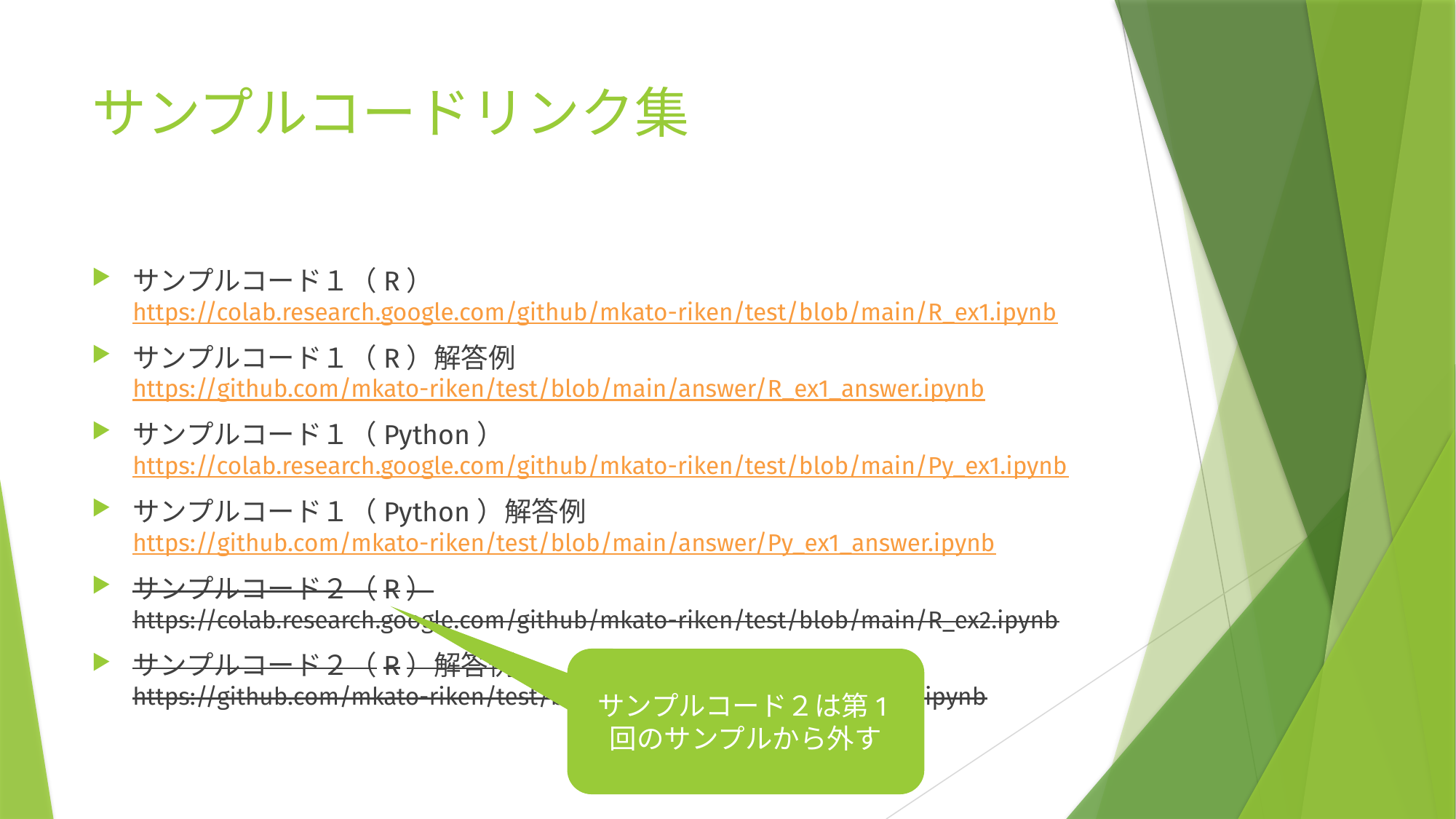

# サンプルコードリンク集
サンプルコード１（R） 
https://colab.research.google.com/github/mkato-riken/test/blob/main/R_ex1.ipynb
サンプルコード１（R）解答例 
https://github.com/mkato-riken/test/blob/main/answer/R_ex1_answer.ipynb
サンプルコード１（Python） 
https://colab.research.google.com/github/mkato-riken/test/blob/main/Py_ex1.ipynb
サンプルコード１（Python）解答例 
https://github.com/mkato-riken/test/blob/main/answer/Py_ex1_answer.ipynb
サンプルコード２（R）
https://colab.research.google.com/github/mkato-riken/test/blob/main/R_ex2.ipynb
サンプルコード２（R）解答例 
https://github.com/mkato-riken/test/blob/main/answer/R_ex2_answer.ipynb
サンプルコード２は第1回のサンプルから外す